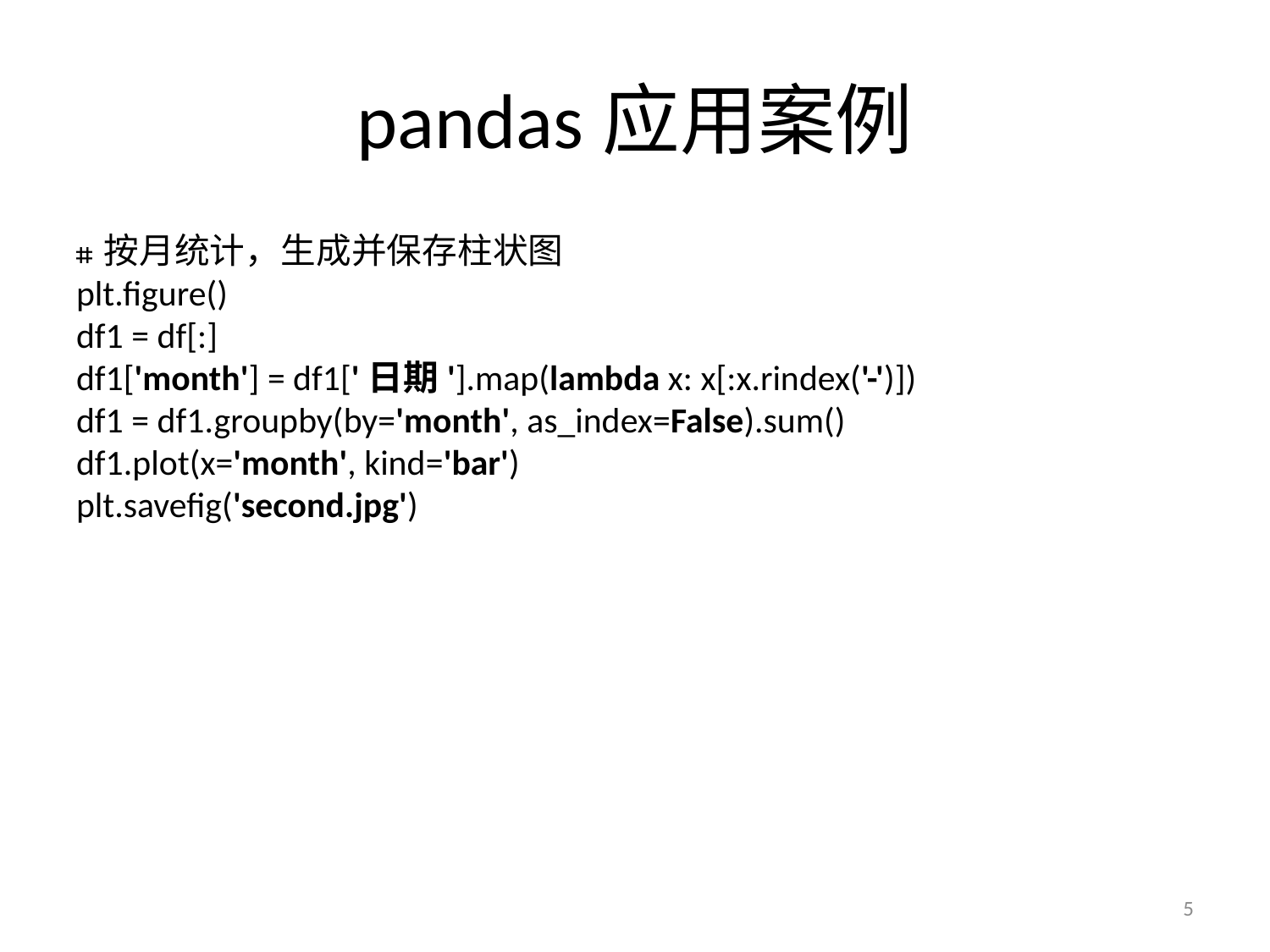

# pandas应用案例
#按月统计，生成并保存柱状图
plt.figure()
df1 = df[:]
df1['month'] = df1['日期'].map(lambda x: x[:x.rindex('-')])
df1 = df1.groupby(by='month', as_index=False).sum()
df1.plot(x='month', kind='bar')
plt.savefig('second.jpg')
5